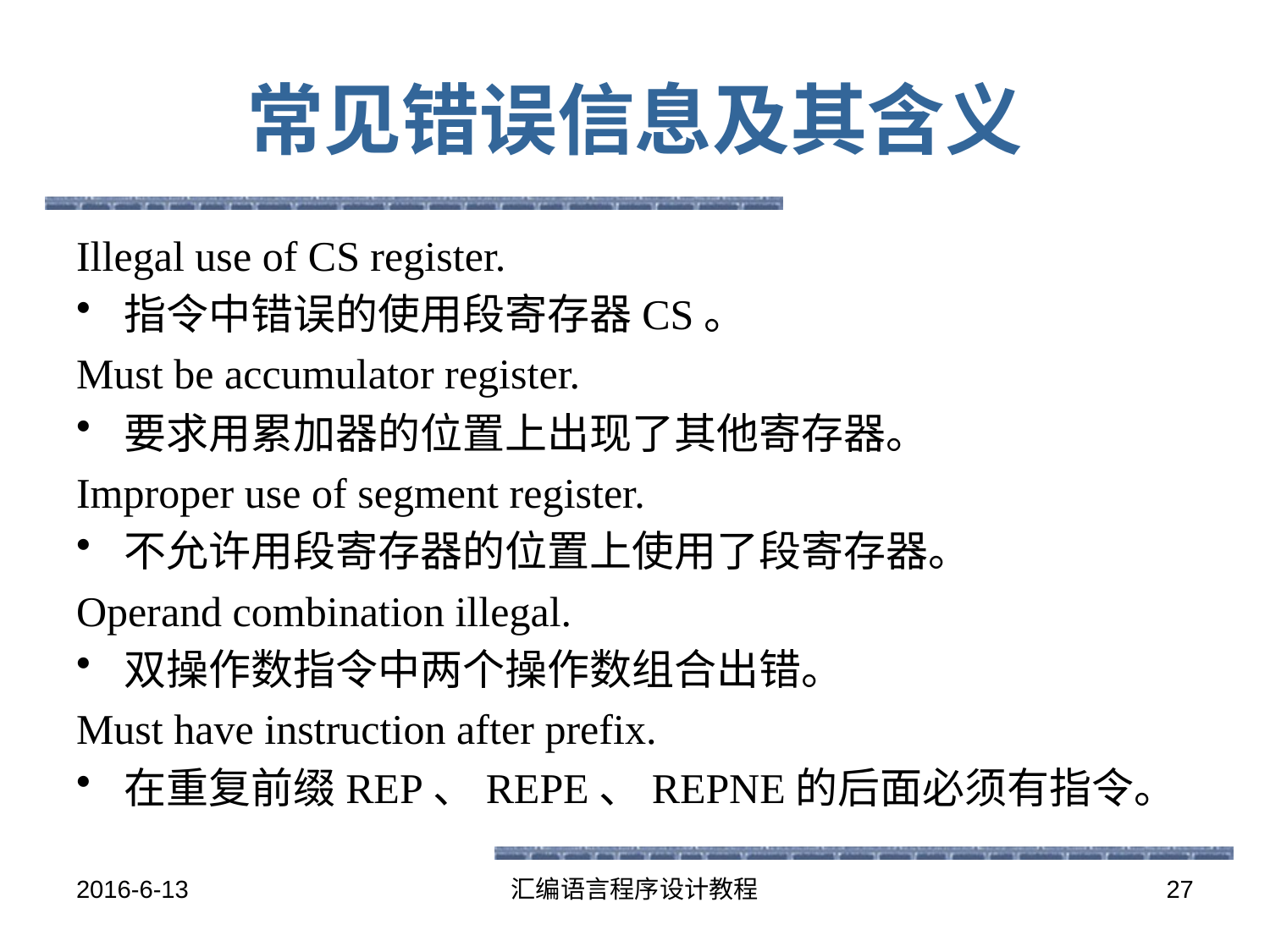

# 常见错误信息及其含义
Illegal use of CS register.
指令中错误的使用段寄存器CS。
Must be accumulator register.
要求用累加器的位置上出现了其他寄存器。
Improper use of segment register.
不允许用段寄存器的位置上使用了段寄存器。
Operand combination illegal.
双操作数指令中两个操作数组合出错。
Must have instruction after prefix.
在重复前缀REP、REPE、REPNE的后面必须有指令。
2016-6-13
汇编语言程序设计教程
27